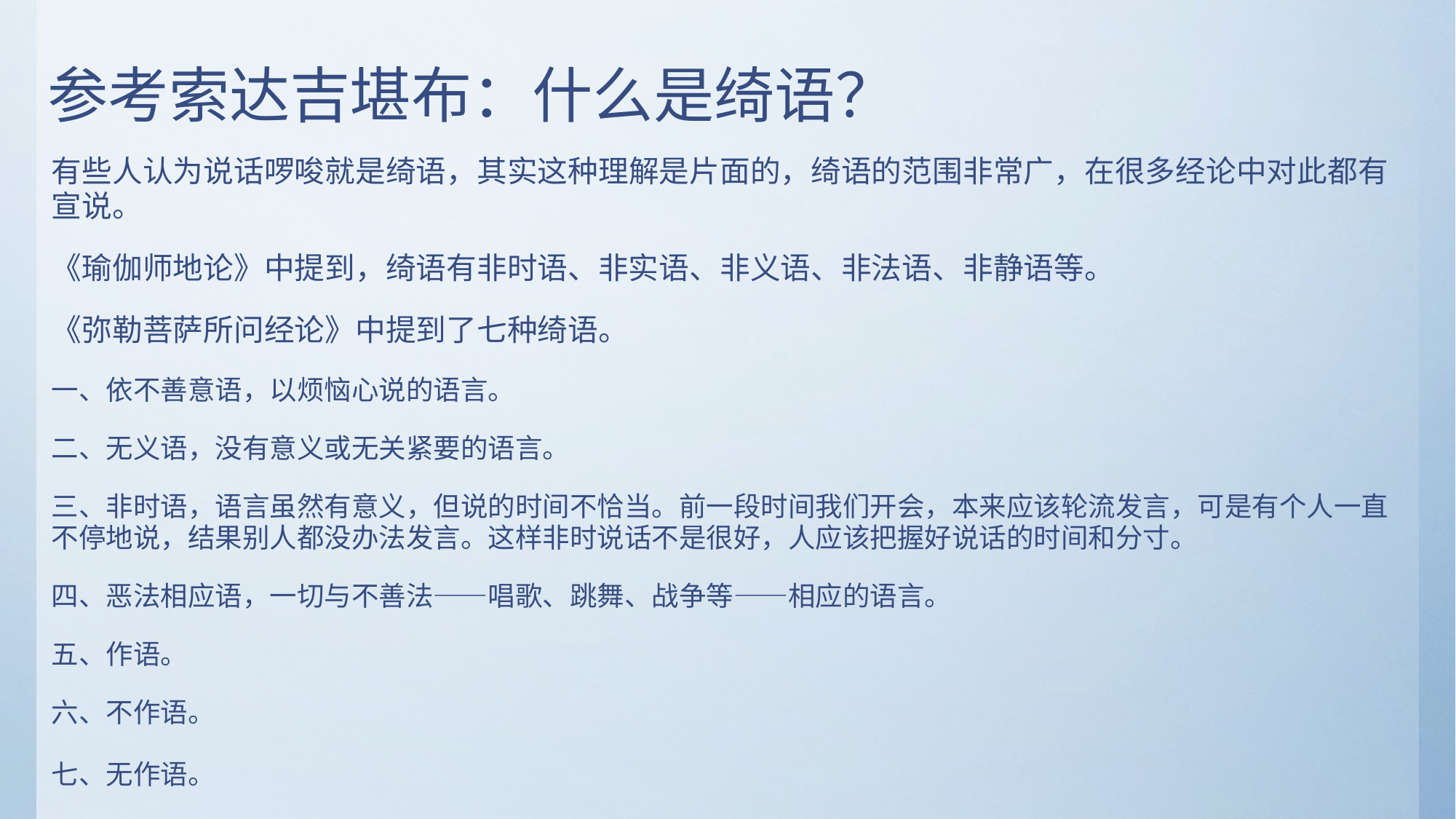

# 参考索达吉堪布：什么是绮语？
有些人认为说话啰唆就是绮语，其实这种理解是片面的，绮语的范围非常广，在很多经论中对此都有宣说。
《瑜伽师地论》中提到，绮语有非时语、非实语、非义语、非法语、非静语等。
《弥勒菩萨所问经论》中提到了七种绮语。
一、依不善意语，以烦恼心说的语言。
二、无义语，没有意义或无关紧要的语言。
三、非时语，语言虽然有意义，但说的时间不恰当。前一段时间我们开会，本来应该轮流发言，可是有个人一直不停地说，结果别人都没办法发言。这样非时说话不是很好，人应该把握好说话的时间和分寸。
四、恶法相应语，一切与不善法——唱歌、跳舞、战争等——相应的语言。
五、作语。
六、不作语。
七、无作语。